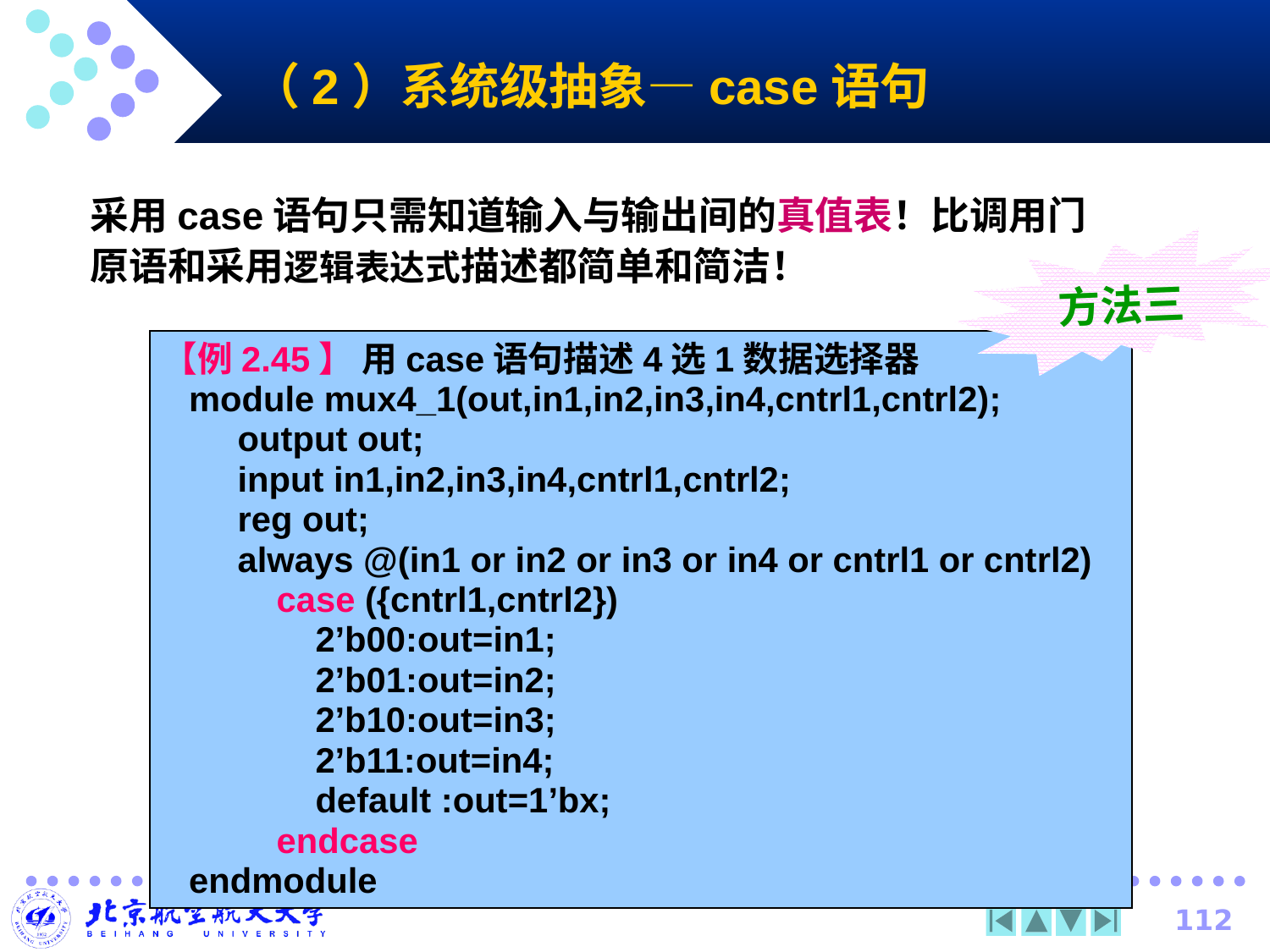

#
（2）系统级抽象—case语句
采用case语句只需知道输入与输出间的真值表！比调用门原语和采用逻辑表达式描述都简单和简洁！
方法三
【例2.45】 用case语句描述4选1数据选择器
module mux4_1(out,in1,in2,in3,in4,cntrl1,cntrl2);
     output out;
     input in1,in2,in3,in4,cntrl1,cntrl2;
     reg out;
     always @(in1 or in2 or in3 or in4 or cntrl1 or cntrl2)
         case ({cntrl1,cntrl2})
             2’b00:out=in1;
             2’b01:out=in2;
             2’b10:out=in3;
             2’b11:out=in4;
             default :out=1’bx;
         endcase
endmodule
112